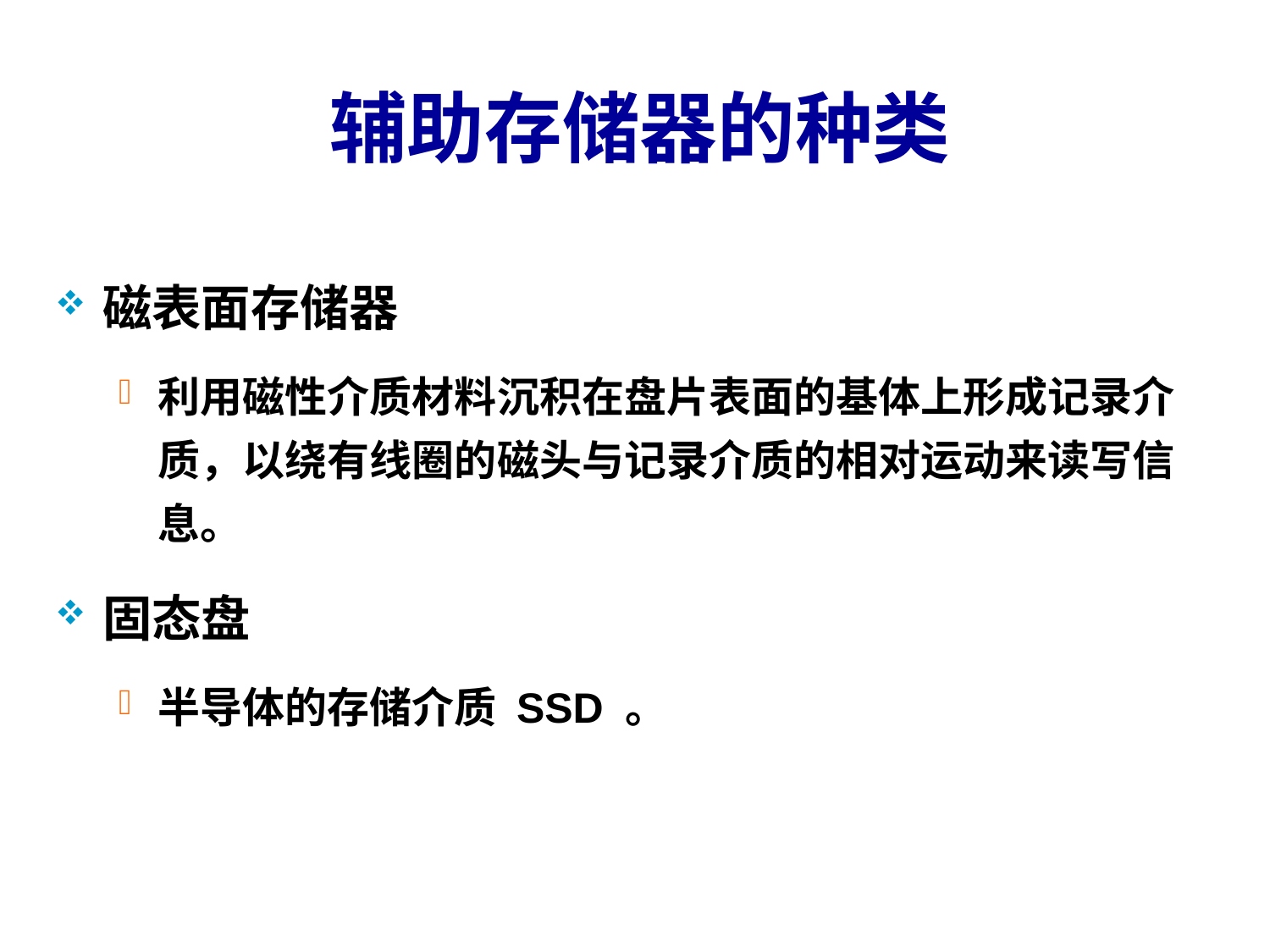

# 辅助存储器的种类
磁表面存储器
利用磁性介质材料沉积在盘片表面的基体上形成记录介质，以绕有线圈的磁头与记录介质的相对运动来读写信息。
固态盘
半导体的存储介质 SSD 。